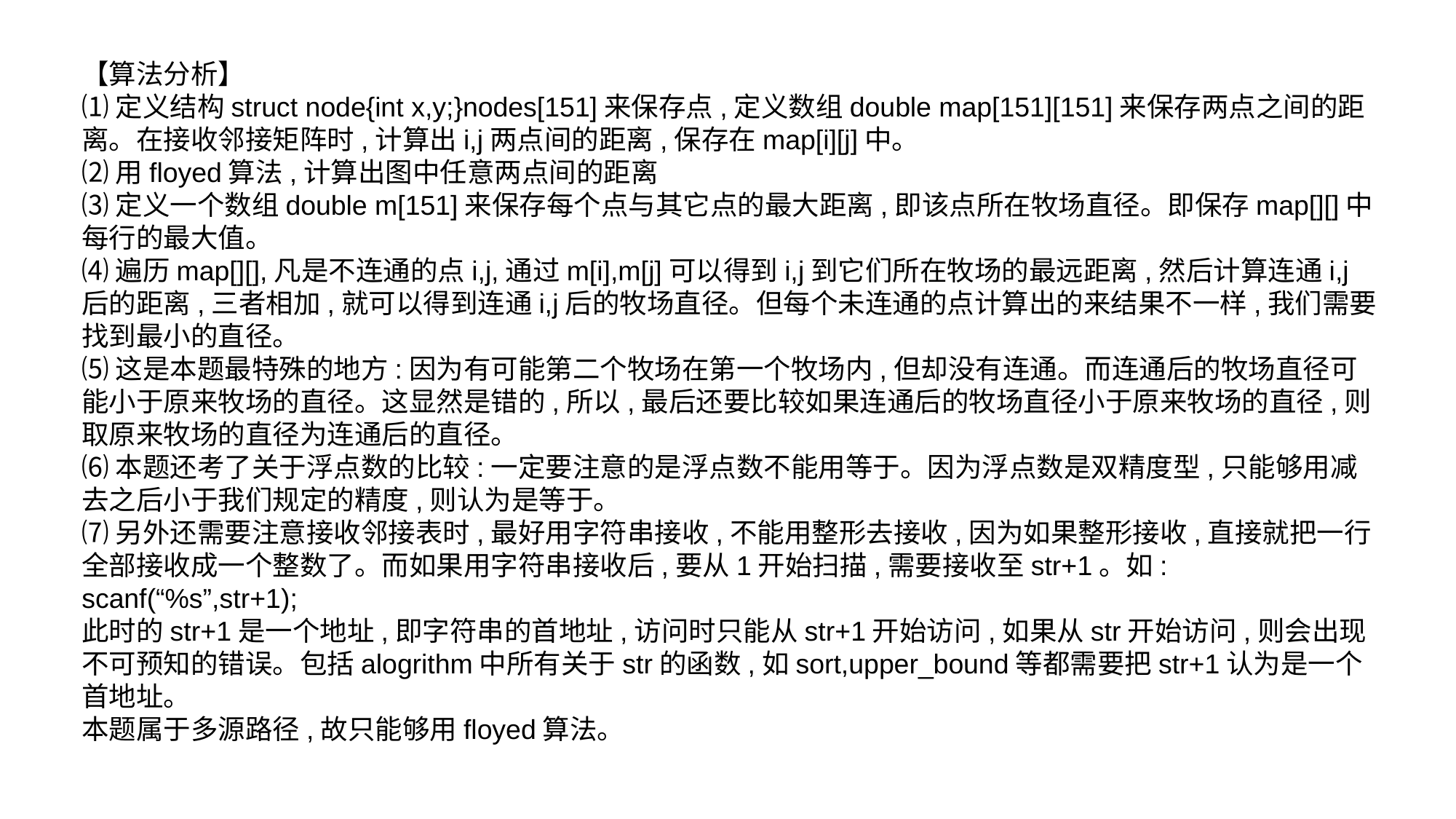

【算法分析】
⑴定义结构struct node{int x,y;}nodes[151]来保存点,定义数组double map[151][151]来保存两点之间的距离。在接收邻接矩阵时,计算出i,j两点间的距离,保存在map[i][j]中。
⑵用floyed算法,计算出图中任意两点间的距离
⑶定义一个数组double m[151]来保存每个点与其它点的最大距离,即该点所在牧场直径。即保存map[][]中每行的最大值。
⑷遍历map[][],凡是不连通的点i,j,通过m[i],m[j]可以得到i,j到它们所在牧场的最远距离,然后计算连通i,j后的距离,三者相加,就可以得到连通i,j后的牧场直径。但每个未连通的点计算出的来结果不一样,我们需要找到最小的直径。
⑸这是本题最特殊的地方:因为有可能第二个牧场在第一个牧场内,但却没有连通。而连通后的牧场直径可能小于原来牧场的直径。这显然是错的,所以,最后还要比较如果连通后的牧场直径小于原来牧场的直径,则取原来牧场的直径为连通后的直径。
⑹本题还考了关于浮点数的比较:一定要注意的是浮点数不能用等于。因为浮点数是双精度型,只能够用减去之后小于我们规定的精度,则认为是等于。
⑺另外还需要注意接收邻接表时,最好用字符串接收,不能用整形去接收,因为如果整形接收,直接就把一行全部接收成一个整数了。而如果用字符串接收后,要从1开始扫描,需要接收至str+1。如:
scanf(“%s”,str+1);
此时的str+1是一个地址,即字符串的首地址,访问时只能从str+1开始访问,如果从str开始访问,则会出现不可预知的错误。包括alogrithm中所有关于str的函数,如sort,upper_bound等都需要把str+1认为是一个首地址。
本题属于多源路径,故只能够用floyed算法。